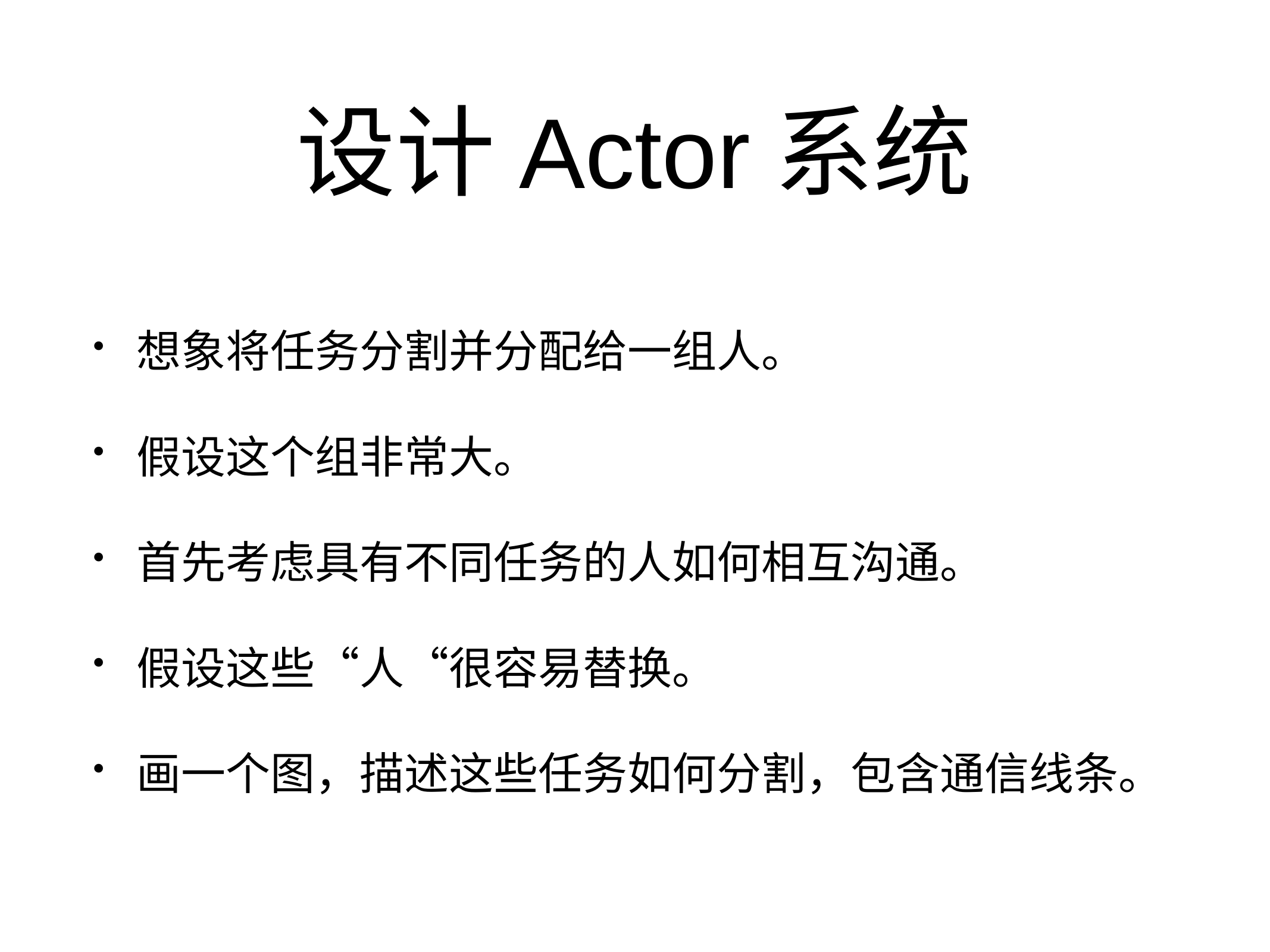

# 设计Actor系统
想象将任务分割并分配给一组人。
假设这个组非常大。
首先考虑具有不同任务的人如何相互沟通。
假设这些“人“很容易替换。
画一个图，描述这些任务如何分割，包含通信线条。